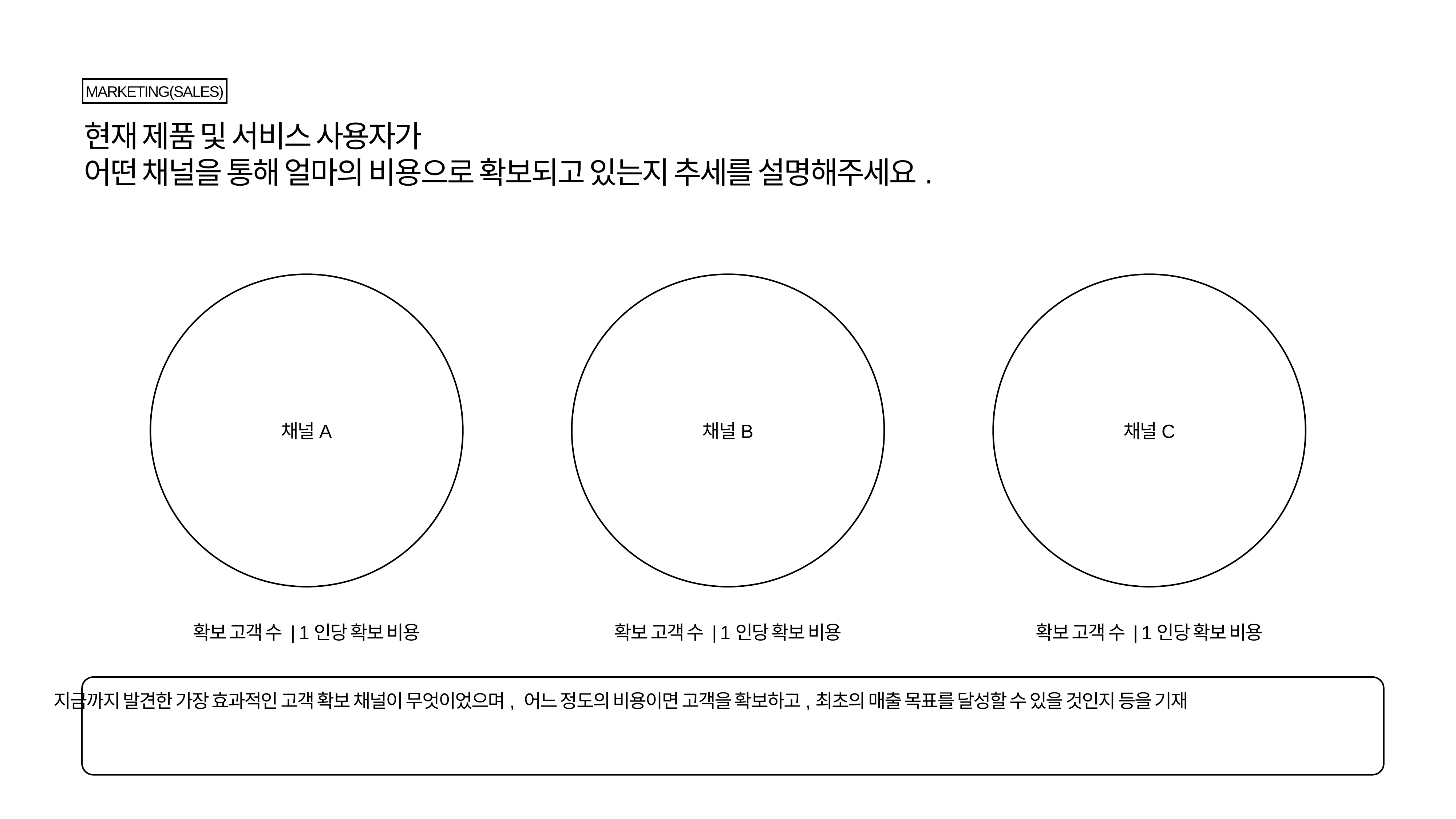

MARKETING(SALES)
현재 제품 및 서비스 사용자가
어떤 채널을 통해 얼마의 비용으로 확보되고 있는지 추세를 설명해주세요.

채널A
채널B
채널C
확보 고객 수 | 1인당 확보 비용
확보 고객 수 | 1인당 확보 비용
확보 고객 수 | 1인당 확보 비용

지금까지 발견한 가장 효과적인 고객 확보 채널이 무엇이었으며, 어느 정도의 비용이면 고객을 확보하고,최초의 매출 목표를 달성할 수 있을 것인지 등을 기재